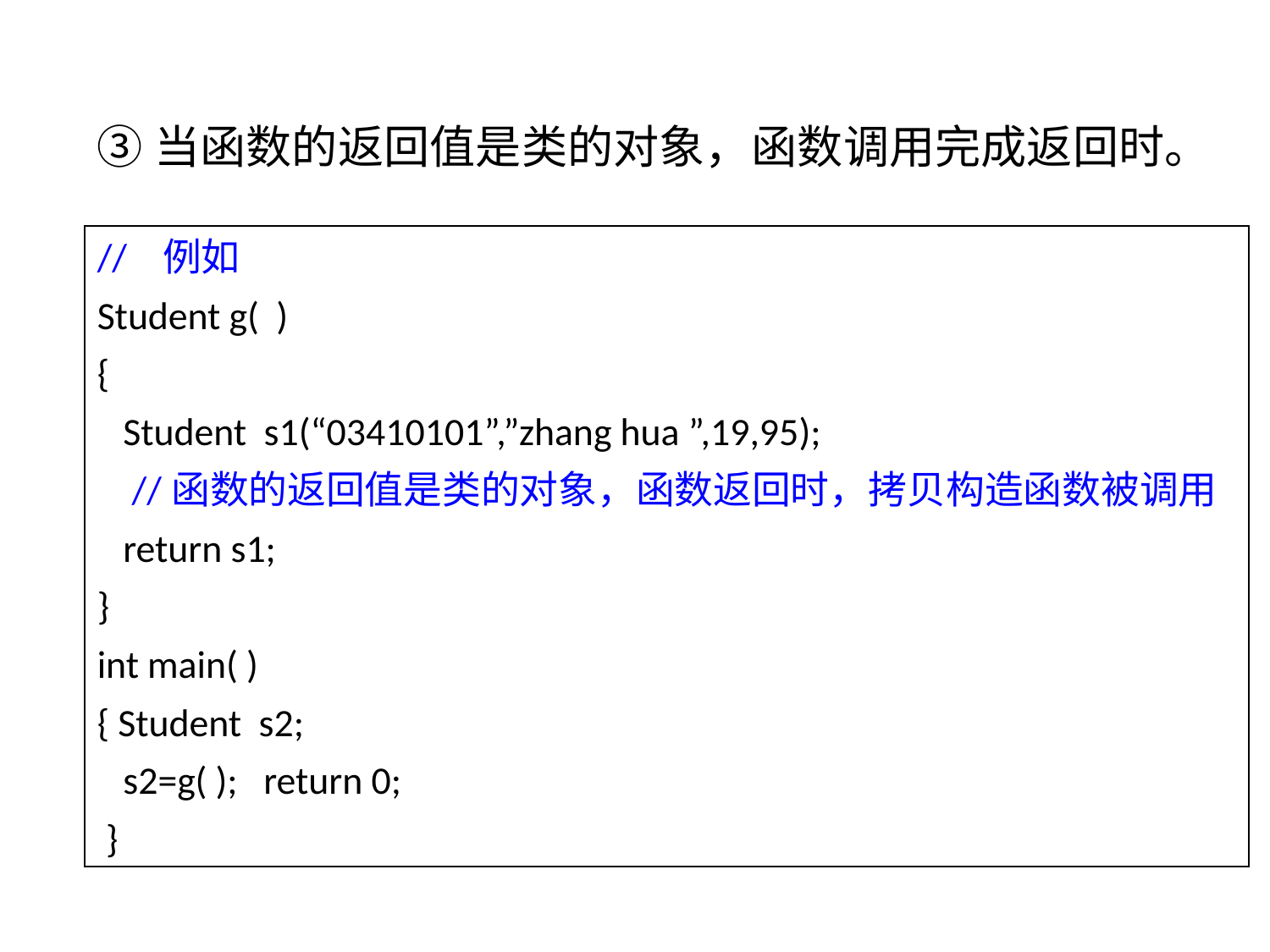

③当函数的返回值是类的对象，函数调用完成返回时。
//   例如
Student g(  )
{
   Student  s1(“03410101”,”zhang hua ”,19,95);
    //函数的返回值是类的对象，函数返回时，拷贝构造函数被调用
   return s1;
}
int main( )
{ Student  s2;
   s2=g( );   return 0;
 }